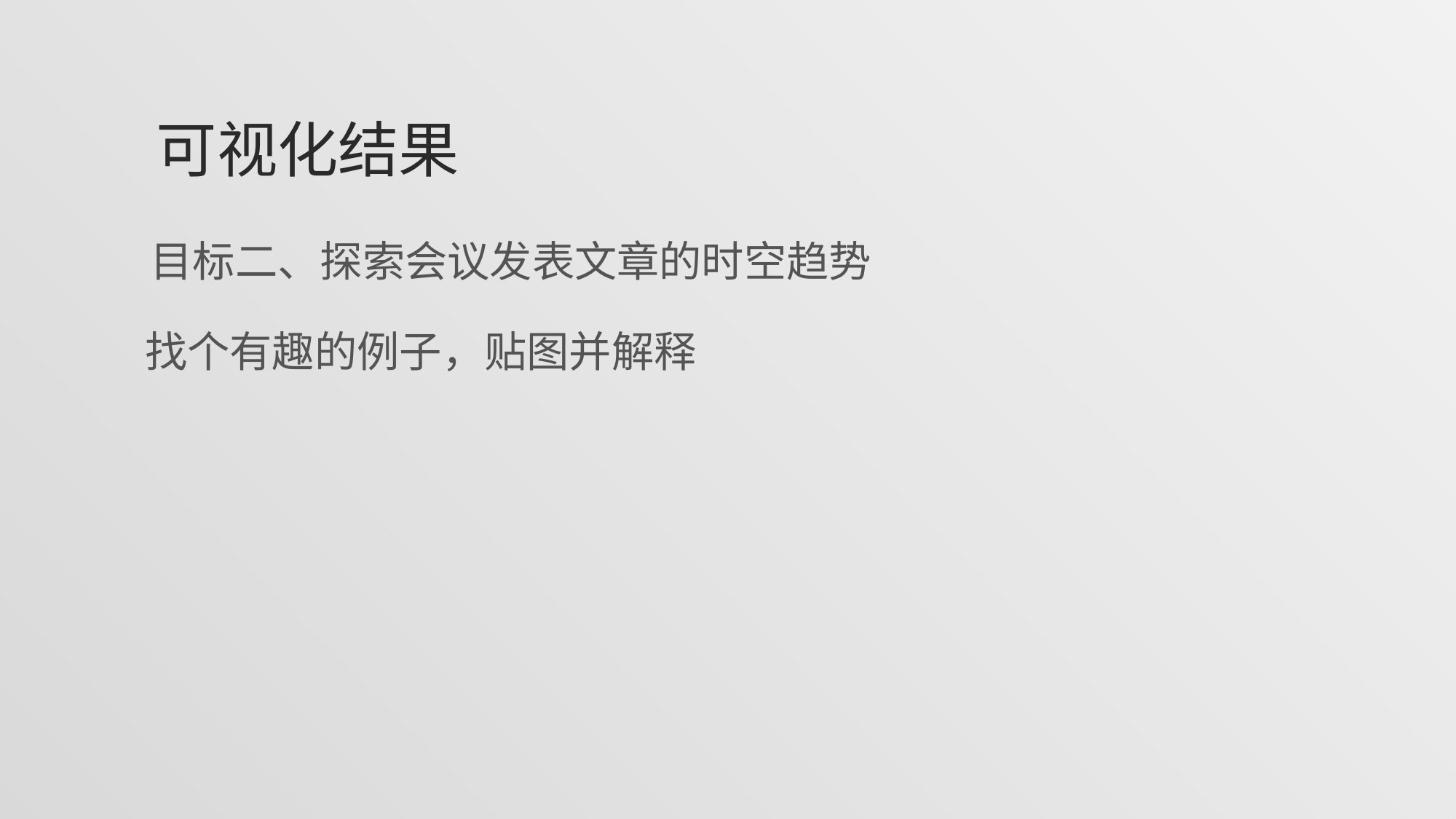

# 可视化结果
目标二、探索会议发表文章的时空趋势

找个有趣的例子，贴图并解释